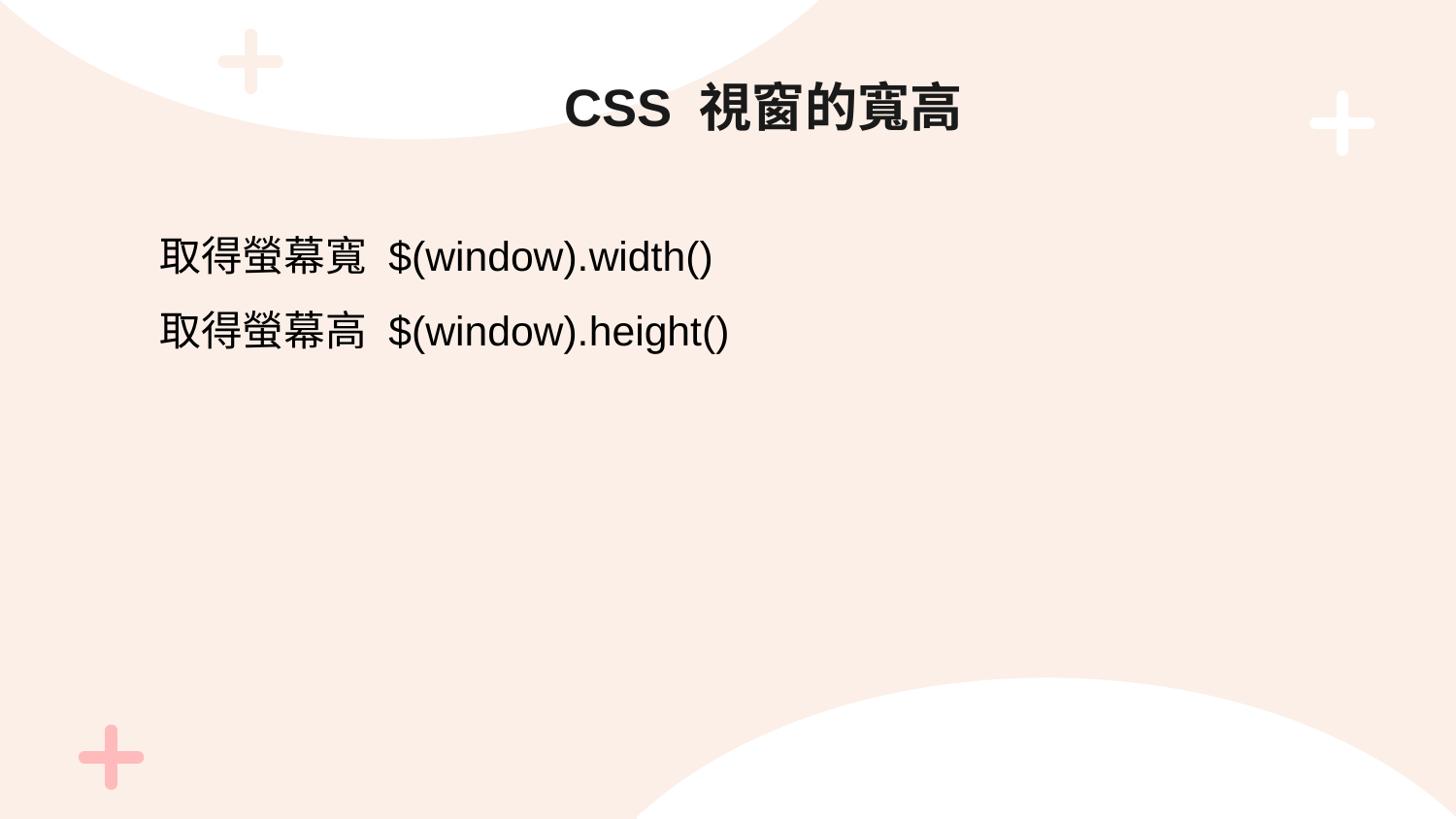

# CSS 視窗的寬高
取得螢幕寬 $(window).width()
取得螢幕高 $(window).height()